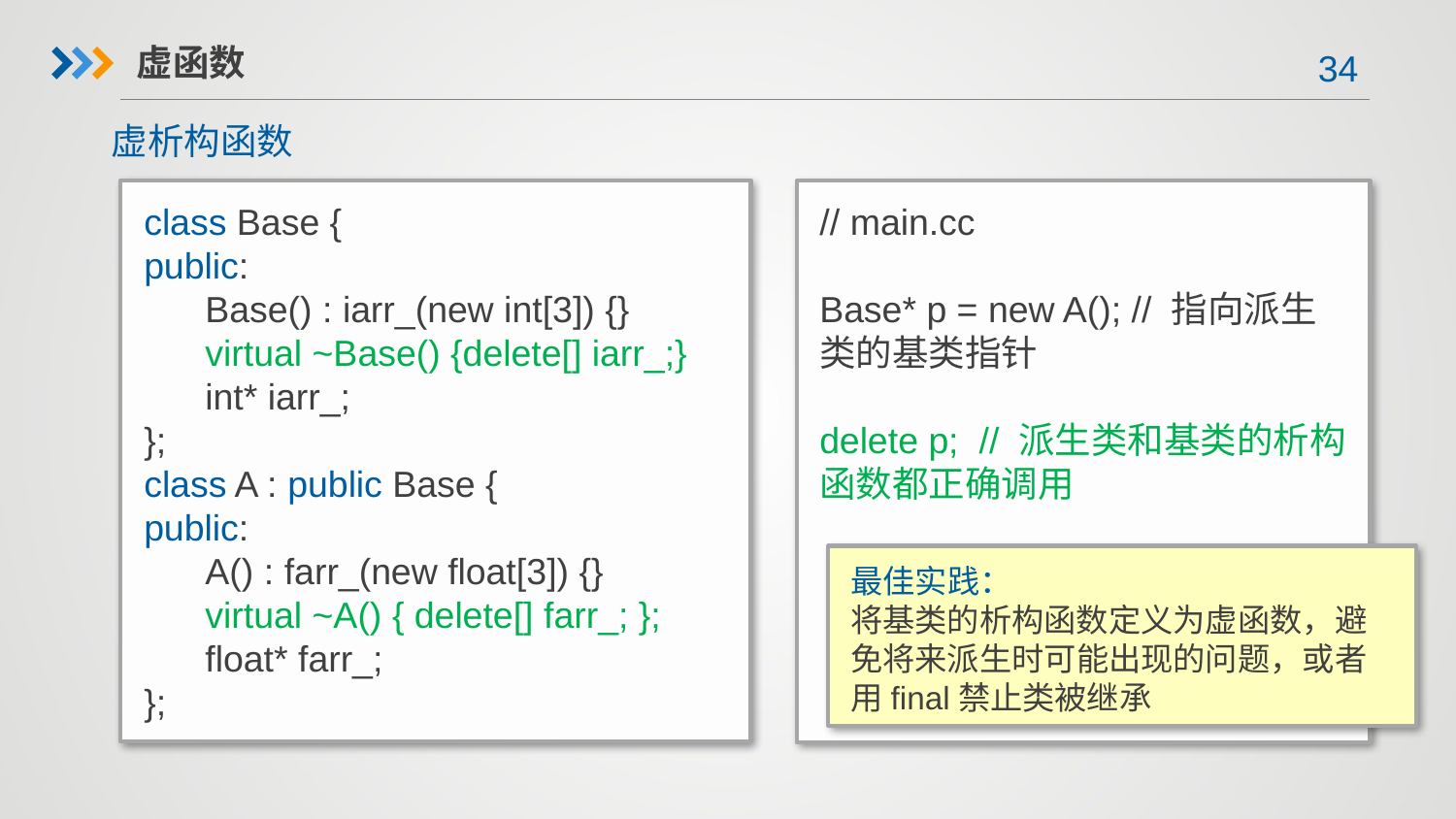

虚函数
虚析构函数

class Base {
public:
      Base() : iarr_(new int[3]) {}
      virtual ~Base() {delete[] iarr_;}
      int* iarr_;
};
class A : public Base {
public:
      A() : farr_(new float[3]) {}
      virtual ~A() { delete[] farr_; };
      float* farr_;
};

// main.cc

Base* p = new A(); // 指向派生类的基类指针

delete p;  // 派生类和基类的析构函数都正确调用

最佳实践：
将基类的析构函数定义为虚函数，避免将来派生时可能出现的问题，或者用final禁止类被继承